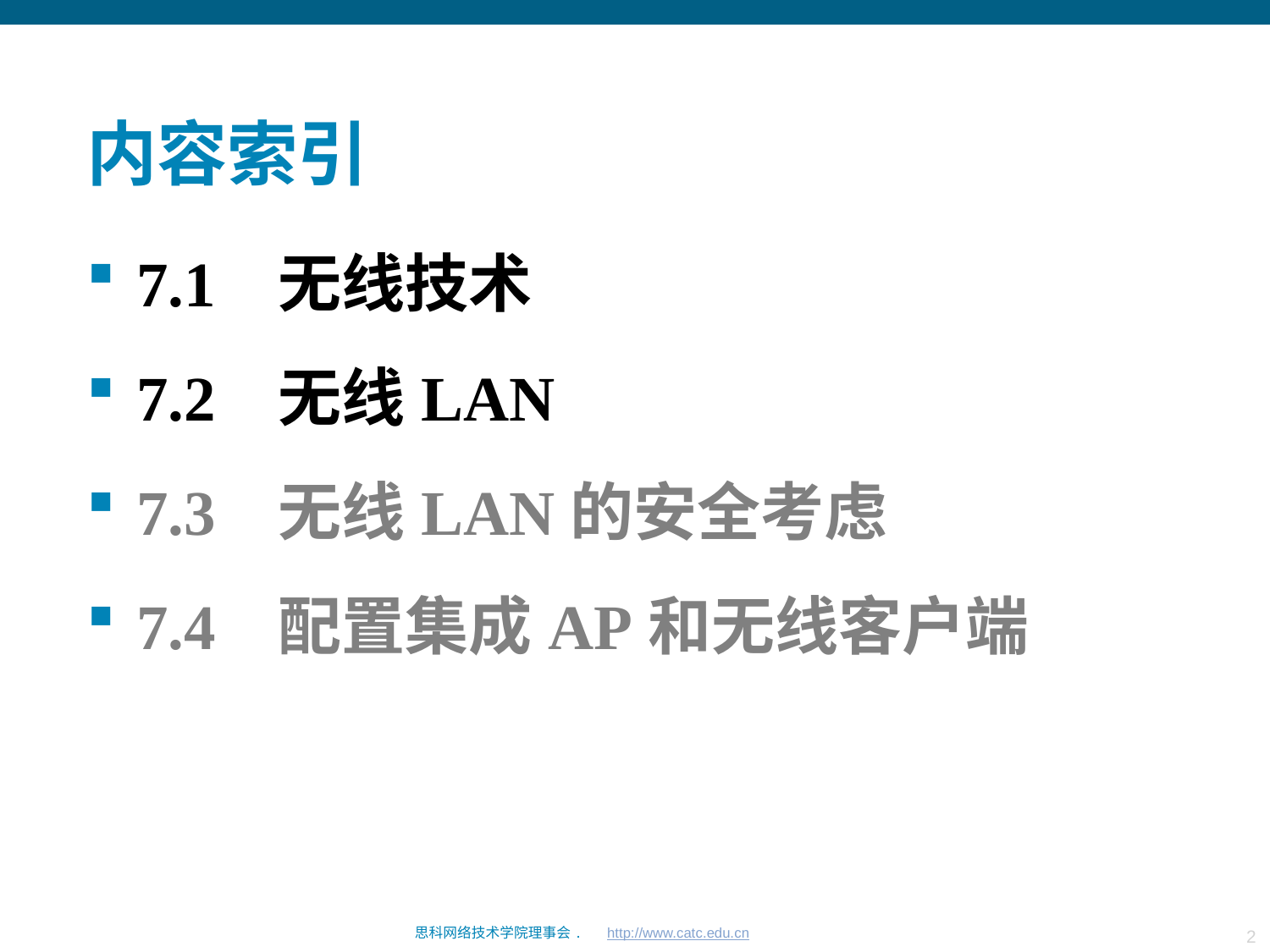

# 内容索引
7.1   无线技术
7.2   无线LAN
7.3   无线LAN的安全考虑
7.4   配置集成AP和无线客户端